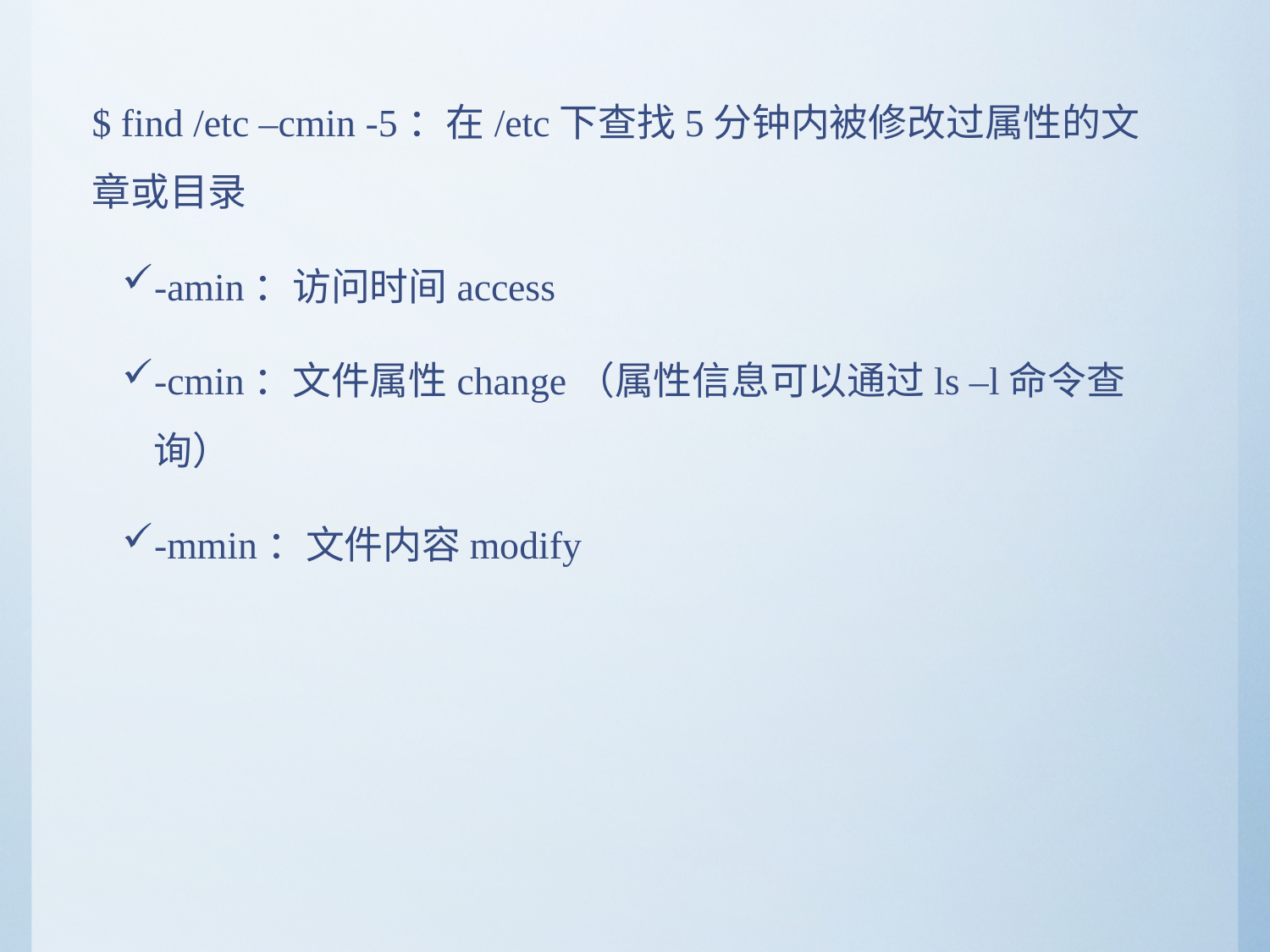

$ find /etc –cmin -5：在/etc下查找5分钟内被修改过属性的文章或目录
-amin：访问时间access
-cmin：文件属性change（属性信息可以通过ls –l命令查询）
-mmin：文件内容modify